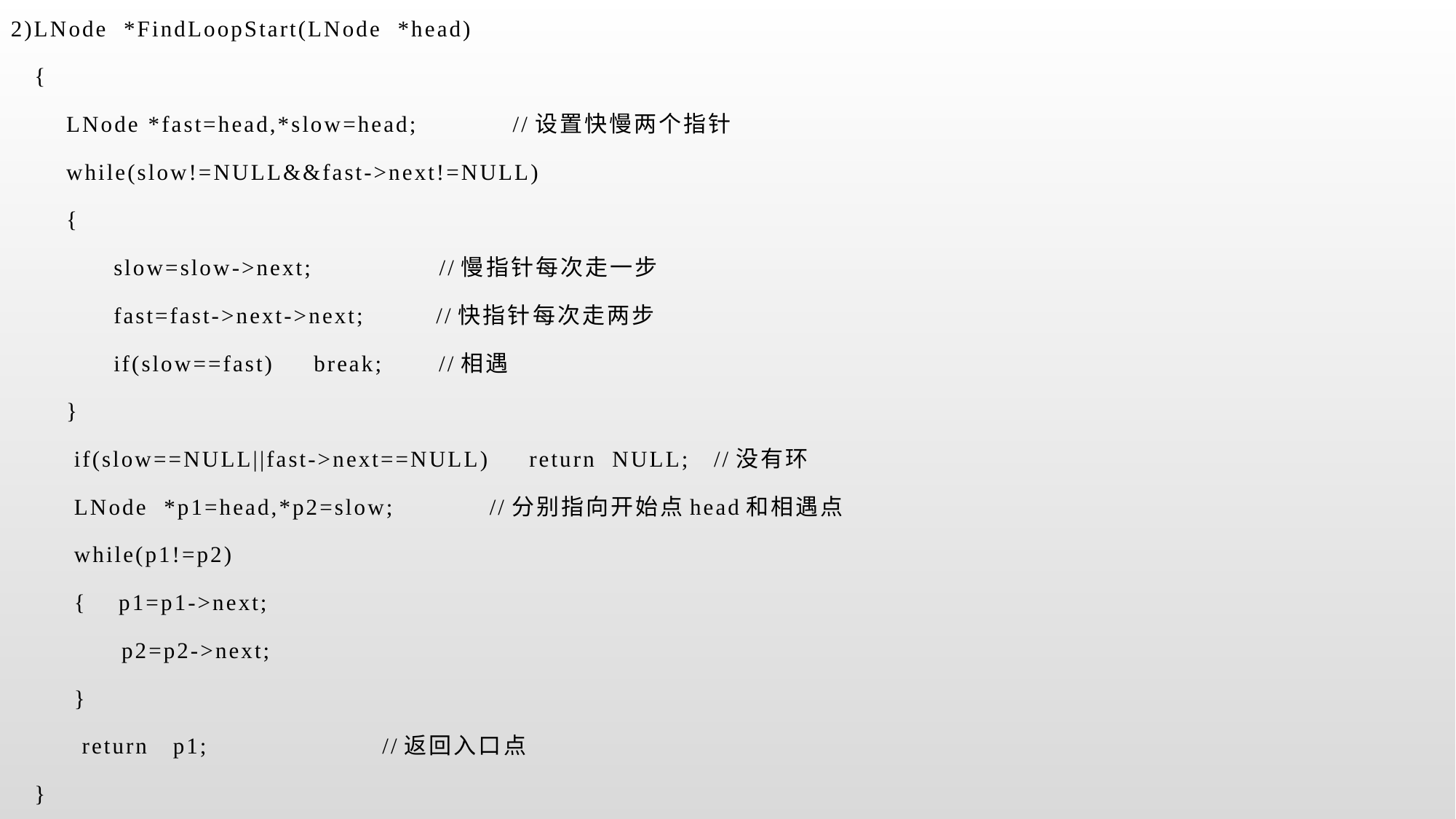

2)LNode  *FindLoopStart(LNode  *head)
   {
       LNode *fast=head,*slow=head;            //设置快慢两个指针
       while(slow!=NULL&&fast->next!=NULL)
       {
             slow=slow->next;                //慢指针每次走一步
             fast=fast->next->next;         //快指针每次走两步
             if(slow==fast)     break;       //相遇
       }
        if(slow==NULL||fast->next==NULL)     return  NULL;   //没有环
        LNode  *p1=head,*p2=slow;            //分别指向开始点head和相遇点
        while(p1!=p2)
        {    p1=p1->next;
              p2=p2->next;
        }
         return   p1;                      //返回入口点
   }